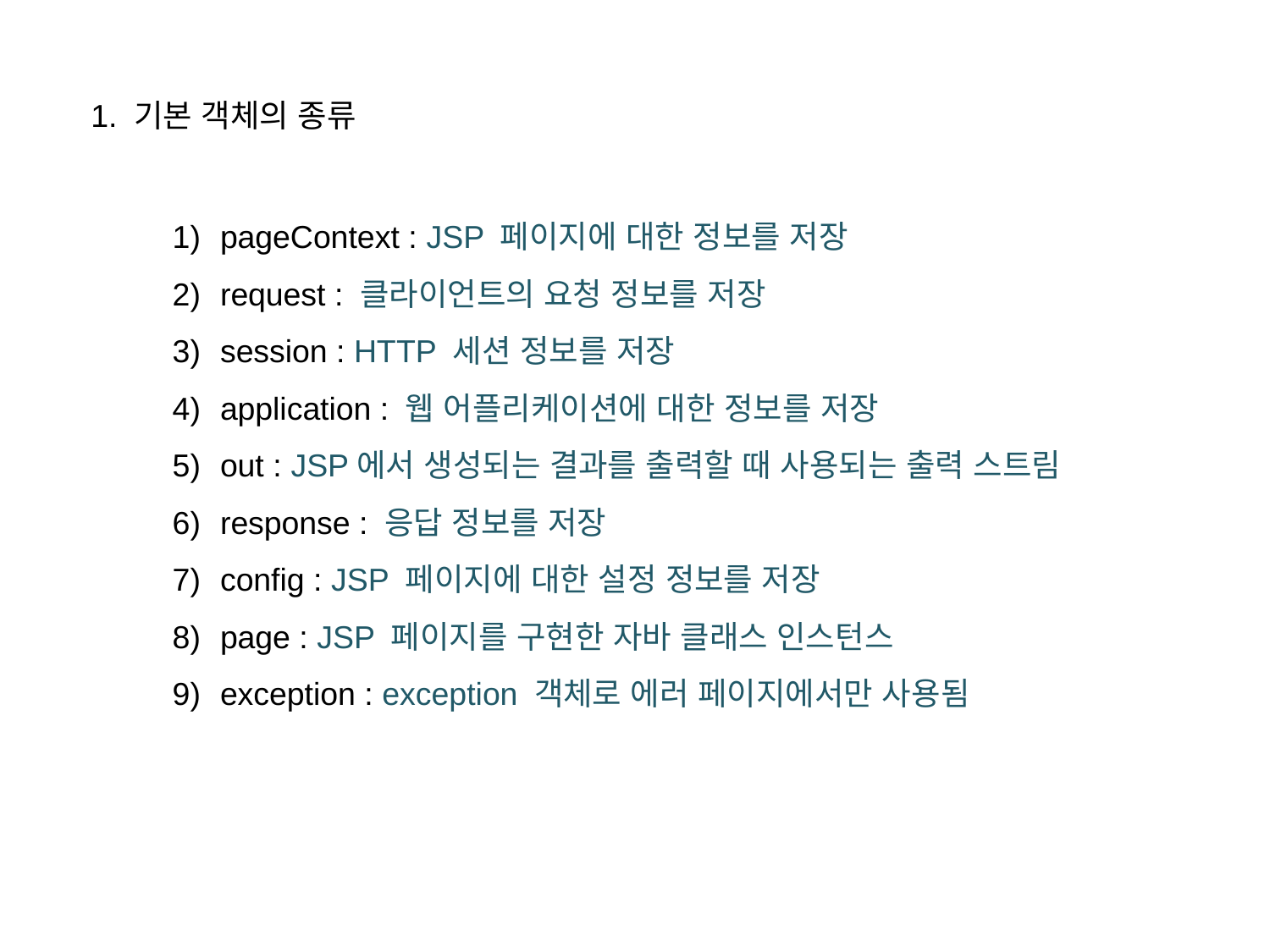

1. 기본 객체의 종류
pageContext : JSP 페이지에 대한 정보를 저장
request : 클라이언트의 요청 정보를 저장
session : HTTP 세션 정보를 저장
application : 웹 어플리케이션에 대한 정보를 저장
out : JSP에서 생성되는 결과를 출력할 때 사용되는 출력 스트림
response : 응답 정보를 저장
config : JSP 페이지에 대한 설정 정보를 저장
page : JSP 페이지를 구현한 자바 클래스 인스턴스
exception : exception 객체로 에러 페이지에서만 사용됨